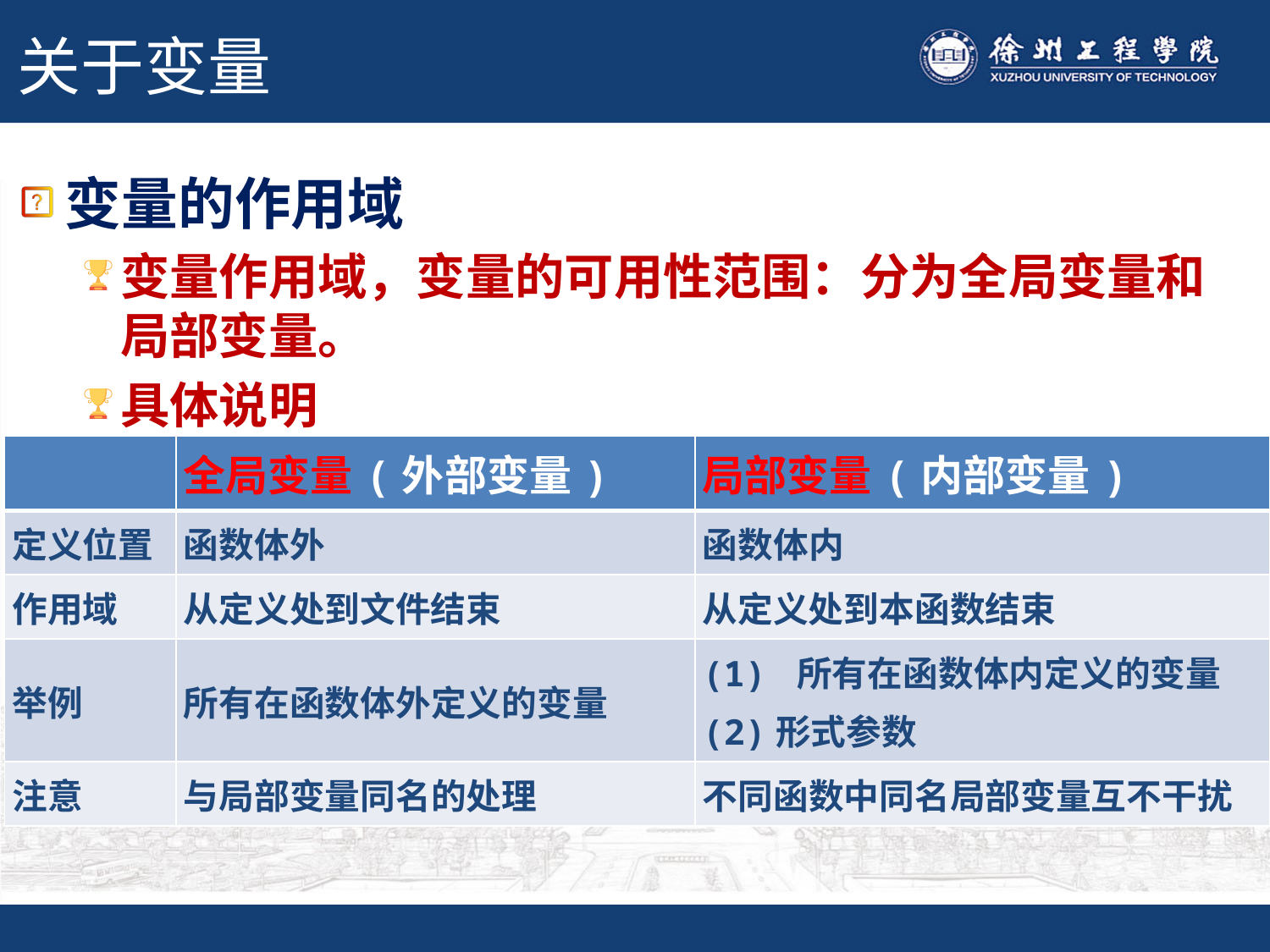

# 关于变量
变量的作用域
变量作用域，变量的可用性范围：分为全局变量和局部变量。
具体说明
|  | 全局变量(外部变量) | 局部变量(内部变量) |
| --- | --- | --- |
| 定义位置 | 函数体外 | 函数体内 |
| 作用域 | 从定义处到文件结束 | 从定义处到本函数结束 |
| 举例 | 所有在函数体外定义的变量 | (1) 所有在函数体内定义的变量 (2)形式参数 |
| 注意 | 与局部变量同名的处理 | 不同函数中同名局部变量互不干扰 |